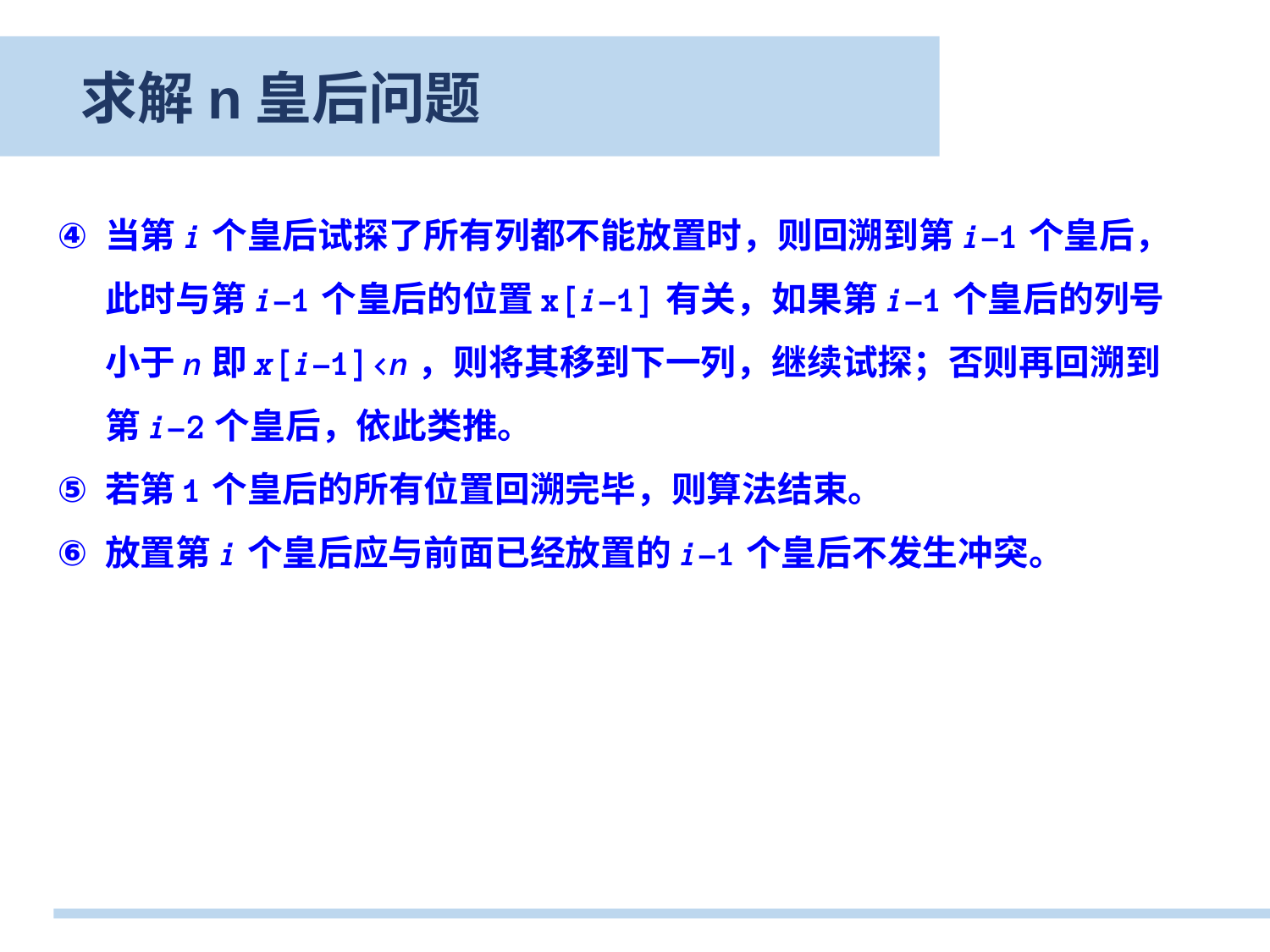

求解n皇后问题
当第i个皇后试探了所有列都不能放置时，则回溯到第i-1个皇后，此时与第i-1个皇后的位置x[i-1]有关，如果第i-1个皇后的列号小于n即x[i-1]<n，则将其移到下一列，继续试探；否则再回溯到第i-2个皇后，依此类推。
若第1个皇后的所有位置回溯完毕，则算法结束。
放置第i个皇后应与前面已经放置的i-1个皇后不发生冲突。